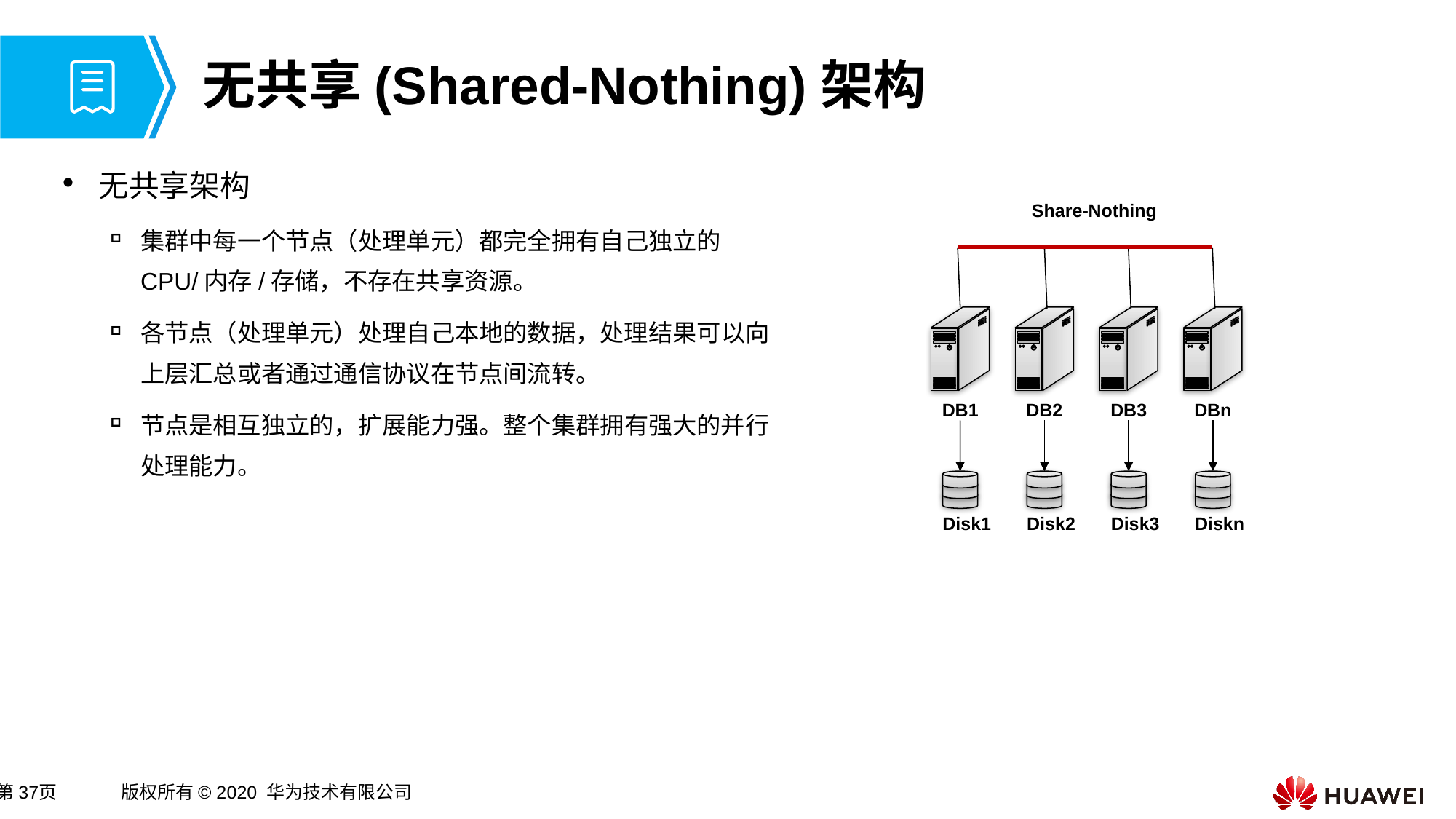

# 无共享(Shared-Nothing)架构
无共享架构
集群中每一个节点（处理单元）都完全拥有自己独立的CPU/内存/存储，不存在共享资源。
各节点（处理单元）处理自己本地的数据，处理结果可以向上层汇总或者通过通信协议在节点间流转。
节点是相互独立的，扩展能力强。整个集群拥有强大的并行处理能力。
Share-Nothing

DB1

Disk1

DB2

Disk2

DB3

Disk3

DBn

Diskn